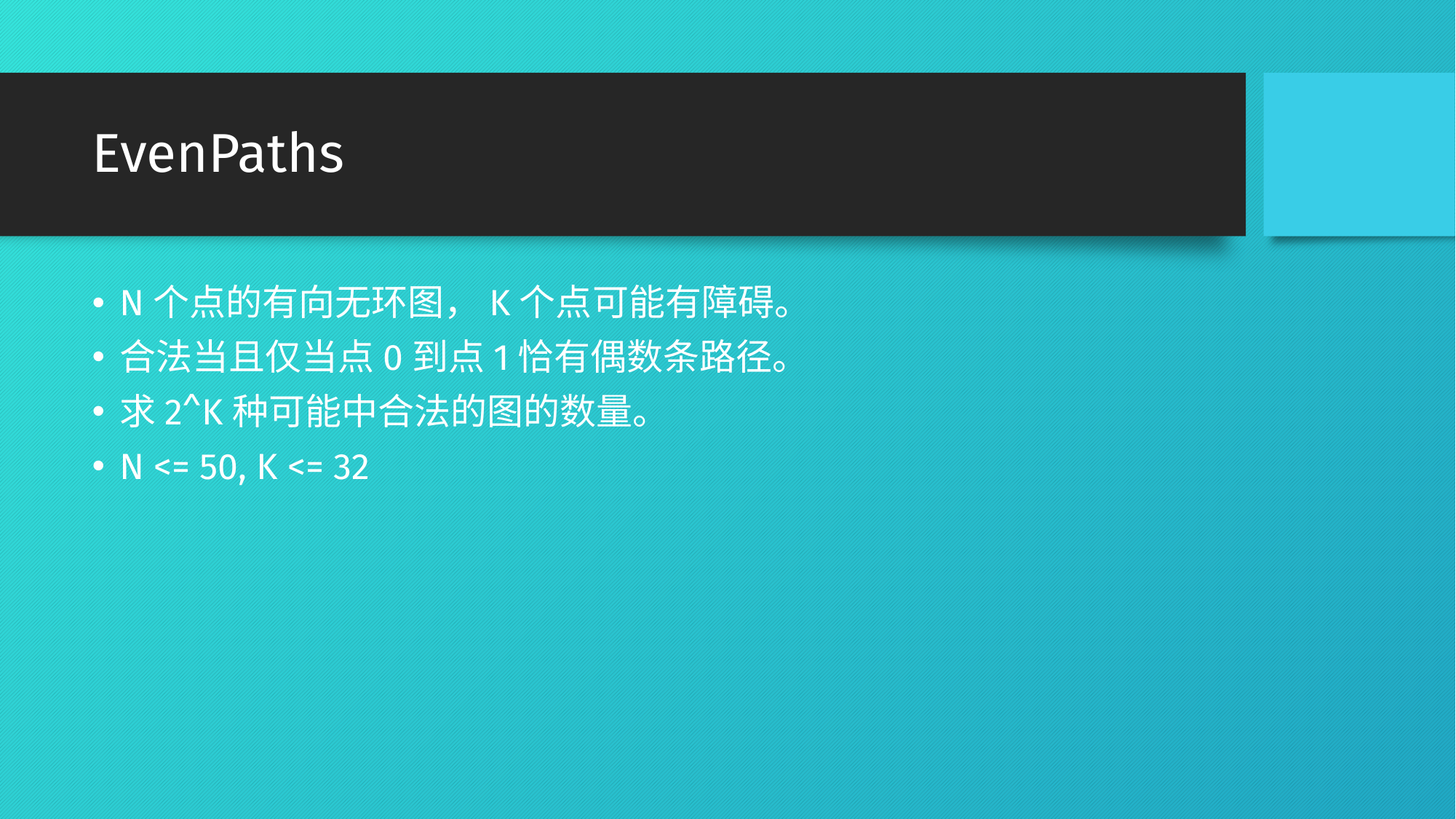

# EvenPaths
N个点的有向无环图，K个点可能有障碍。
合法当且仅当点0到点1恰有偶数条路径。
求2^K种可能中合法的图的数量。
N <= 50, K <= 32